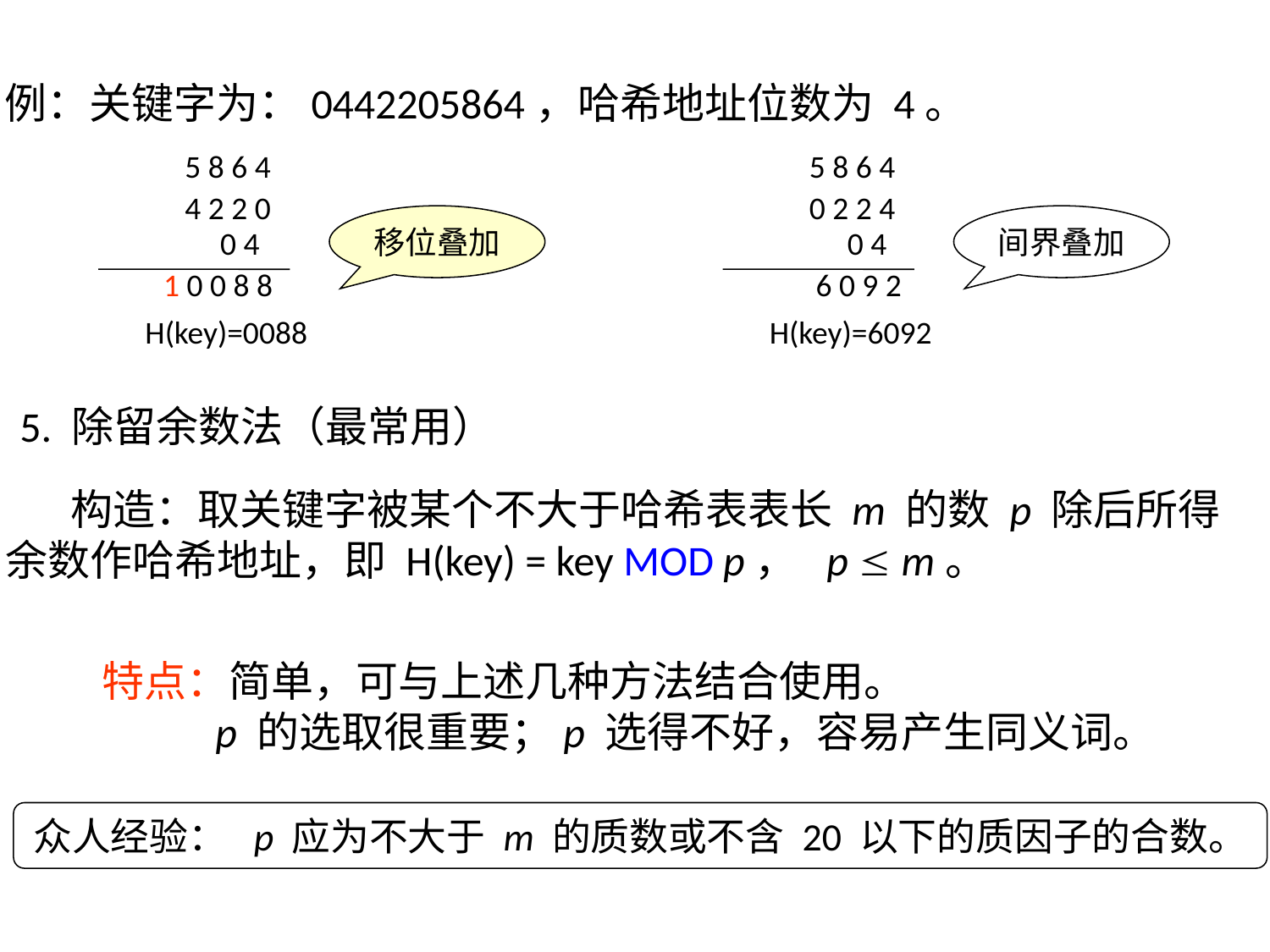

例：关键字为：0442205864，哈希地址位数为 4。
5 8 6 4
4 2 2 0
移位叠加
0 4
1 0 0 8 8

H(key)=0088
5 8 6 4
0 2 2 4
间界叠加
0 4
   6 0 9 2

H(key)=6092
5. 除留余数法（最常用）
        构造：取关键字被某个不大于哈希表表长 m 的数 p 除后所得
余数作哈希地址，即 H(key) = key MOD p，  p ≤ m。
        特点：简单，可与上述几种方法结合使用。
                     p 的选取很重要；p 选得不好，容易产生同义词。
众人经验：  p 应为不大于 m 的质数或不含 20 以下的质因子的合数。